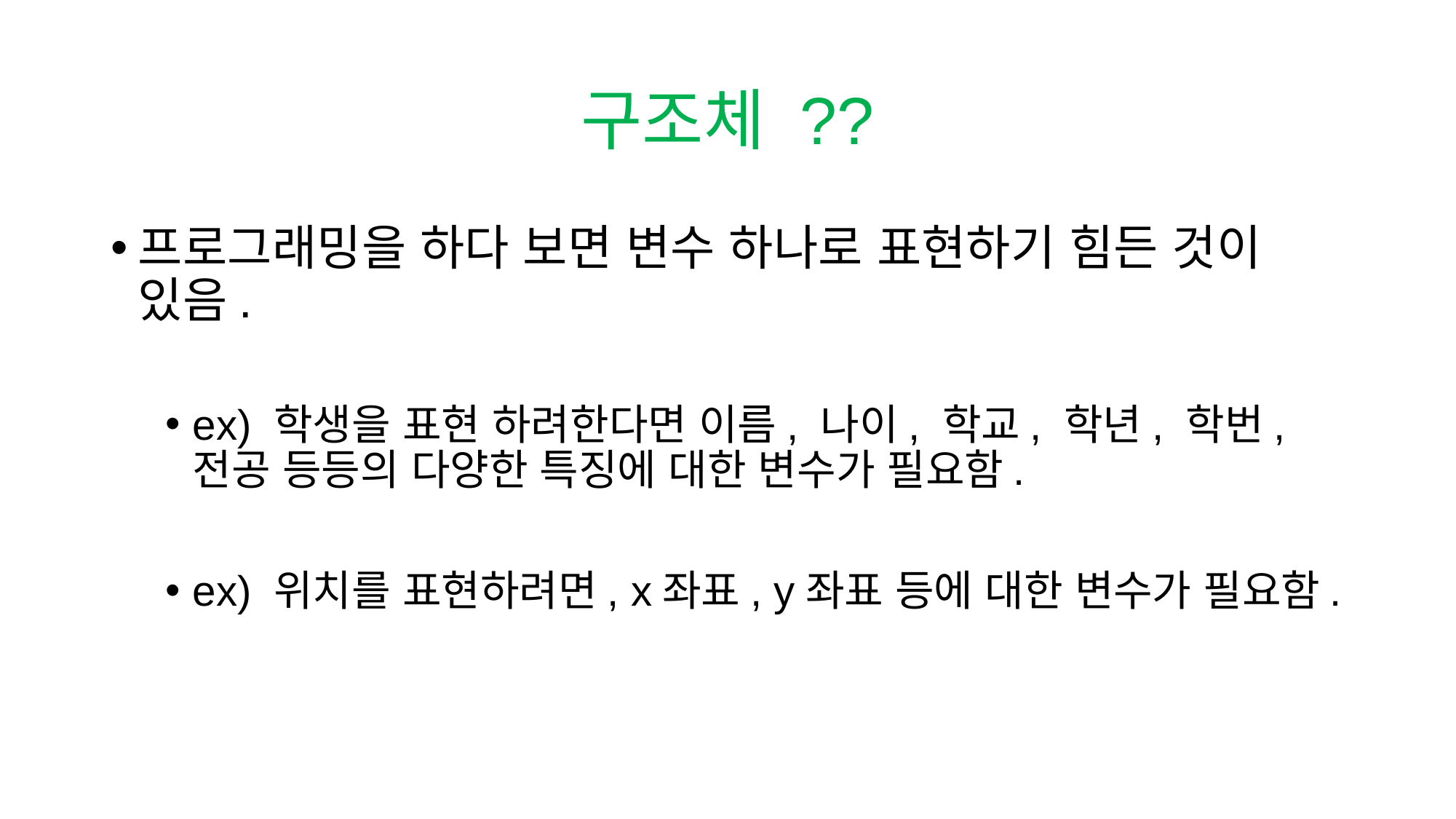

# 구조체 ??
프로그래밍을 하다 보면 변수 하나로 표현하기 힘든 것이 있음.

ex) 학생을 표현 하려한다면 이름, 나이, 학교, 학년, 학번, 전공 등등의 다양한 특징에 대한 변수가 필요함.

ex) 위치를 표현하려면, x좌표, y좌표 등에 대한 변수가 필요함.